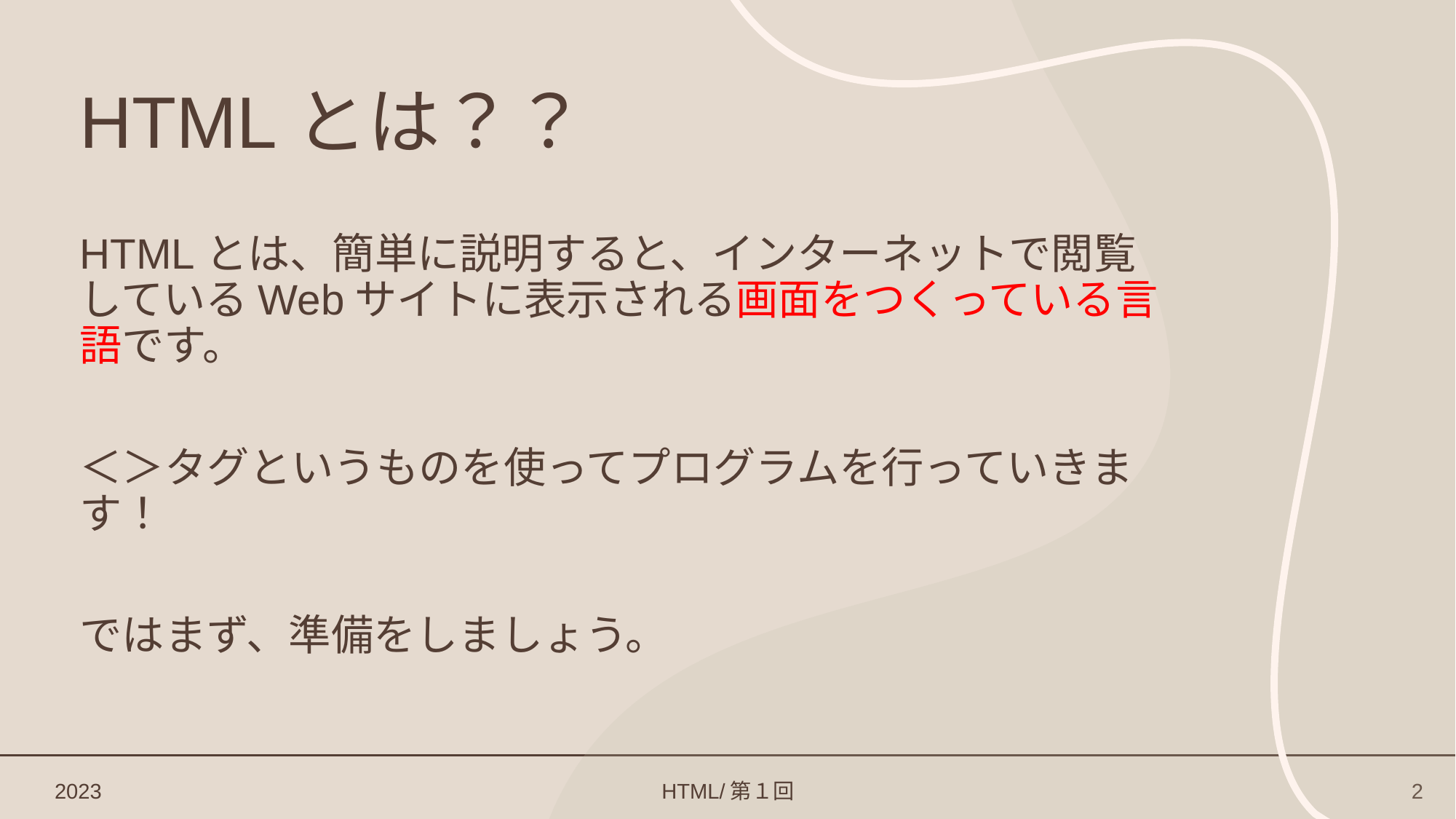

# HTMLとは？？
HTMLとは、簡単に説明すると、インターネットで閲覧しているWebサイトに表示される画面をつくっている言語です。

＜＞タグというものを使ってプログラムを行っていきます！

ではまず、準備をしましょう。
2023
HTML/第１回
2